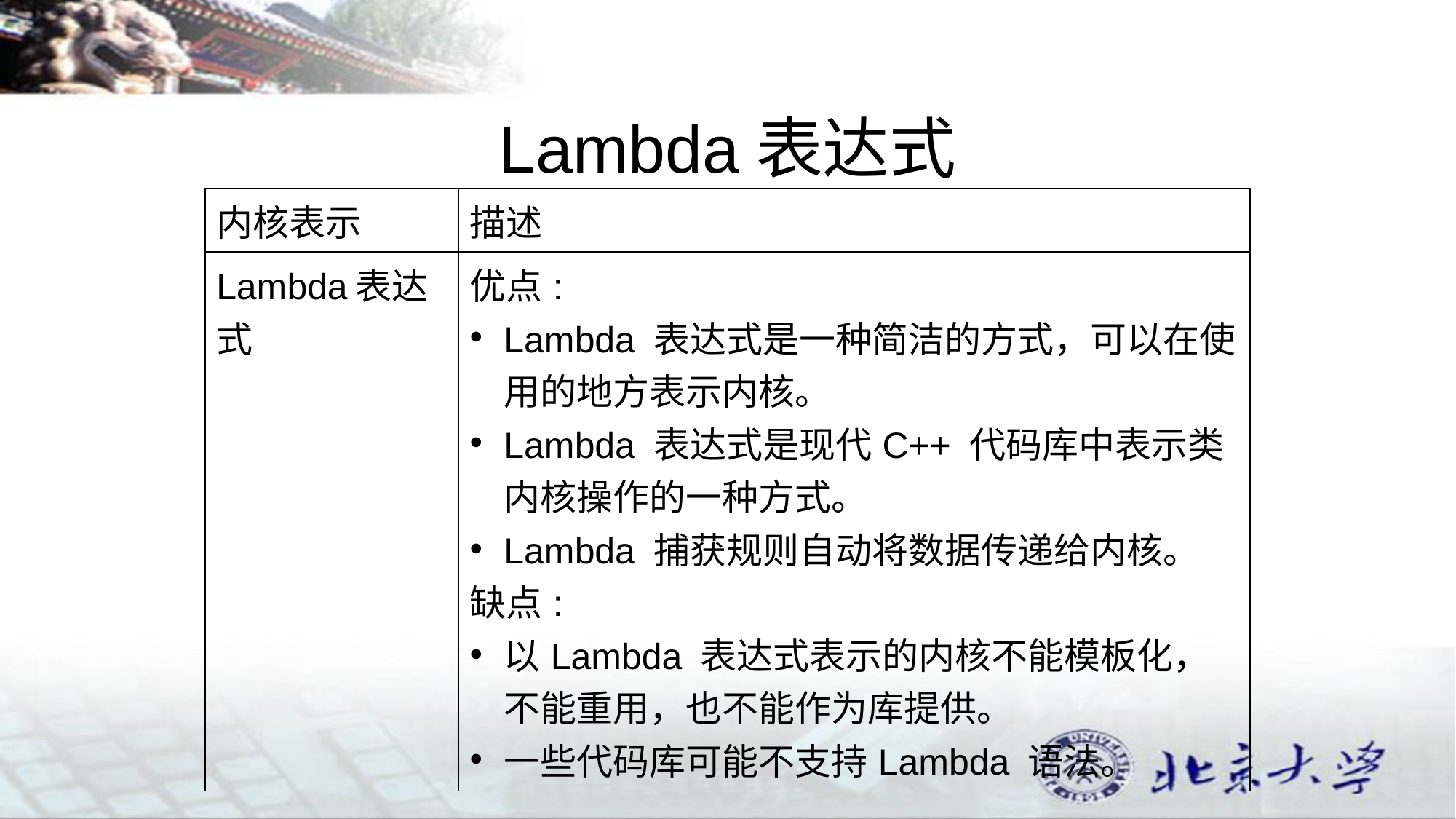

# Lambda表达式
| 内核表示 | 描述 |
| --- | --- |
| Lambda表达式 | 优点: Lambda 表达式是一种简洁的方式，可以在使用的地方表示内核。 Lambda 表达式是现代C++ 代码库中表示类内核操作的一种方式。 Lambda 捕获规则自动将数据传递给内核。 缺点: 以Lambda 表达式表示的内核不能模板化，不能重用，也不能作为库提供。 一些代码库可能不支持Lambda 语法。 |